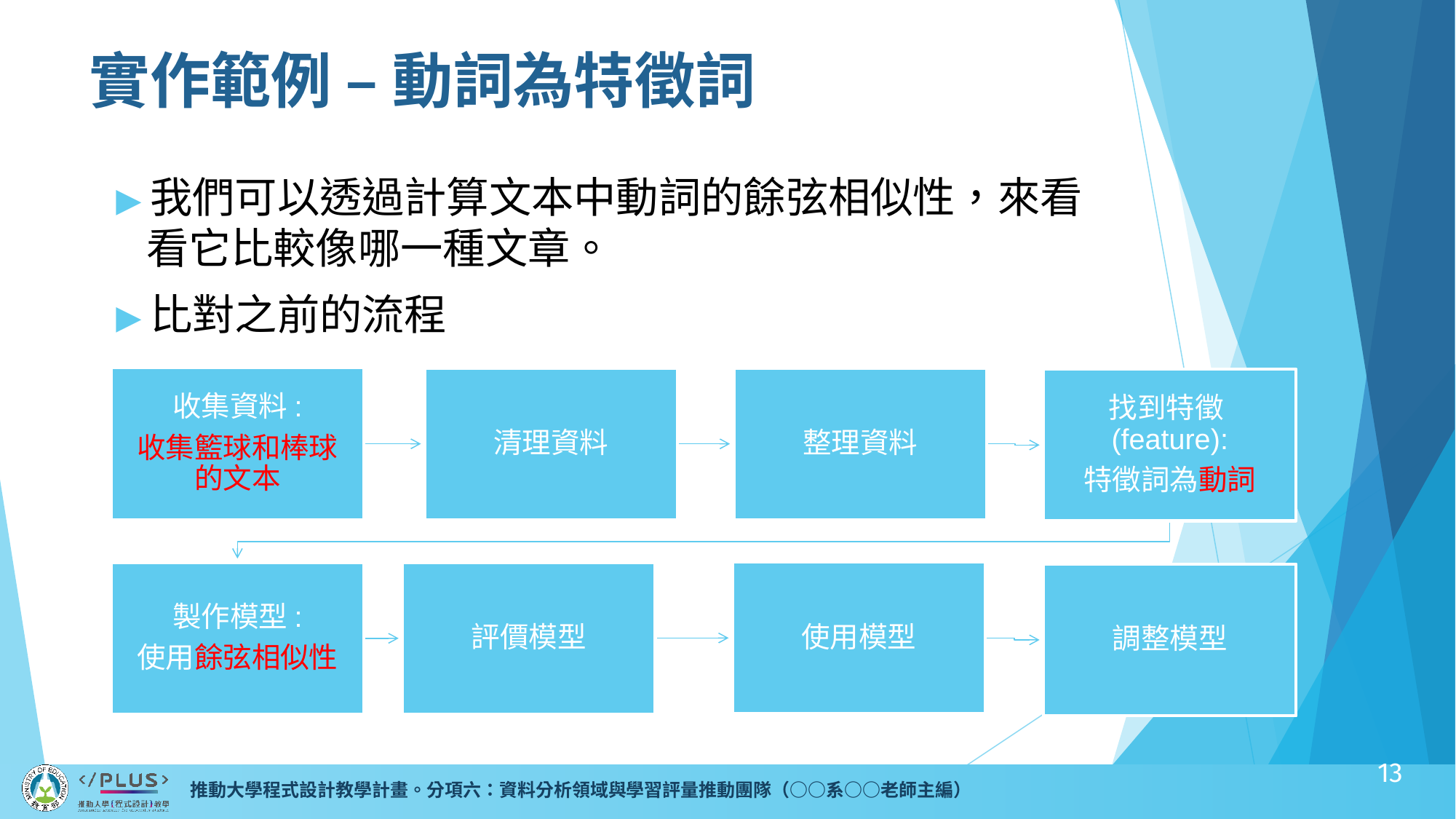

# 實作範例 – 動詞為特徵詞
我們可以透過計算文本中動詞的餘弦相似性，來看看它比較像哪一種文章。
比對之前的流程

收集資料:
收集籃球和棒球的文本

清理資料

整理資料

找到特徵(feature):
特徵詞為動詞

製作模型:
使用餘弦相似性

評價模型

使用模型
調整模型
13